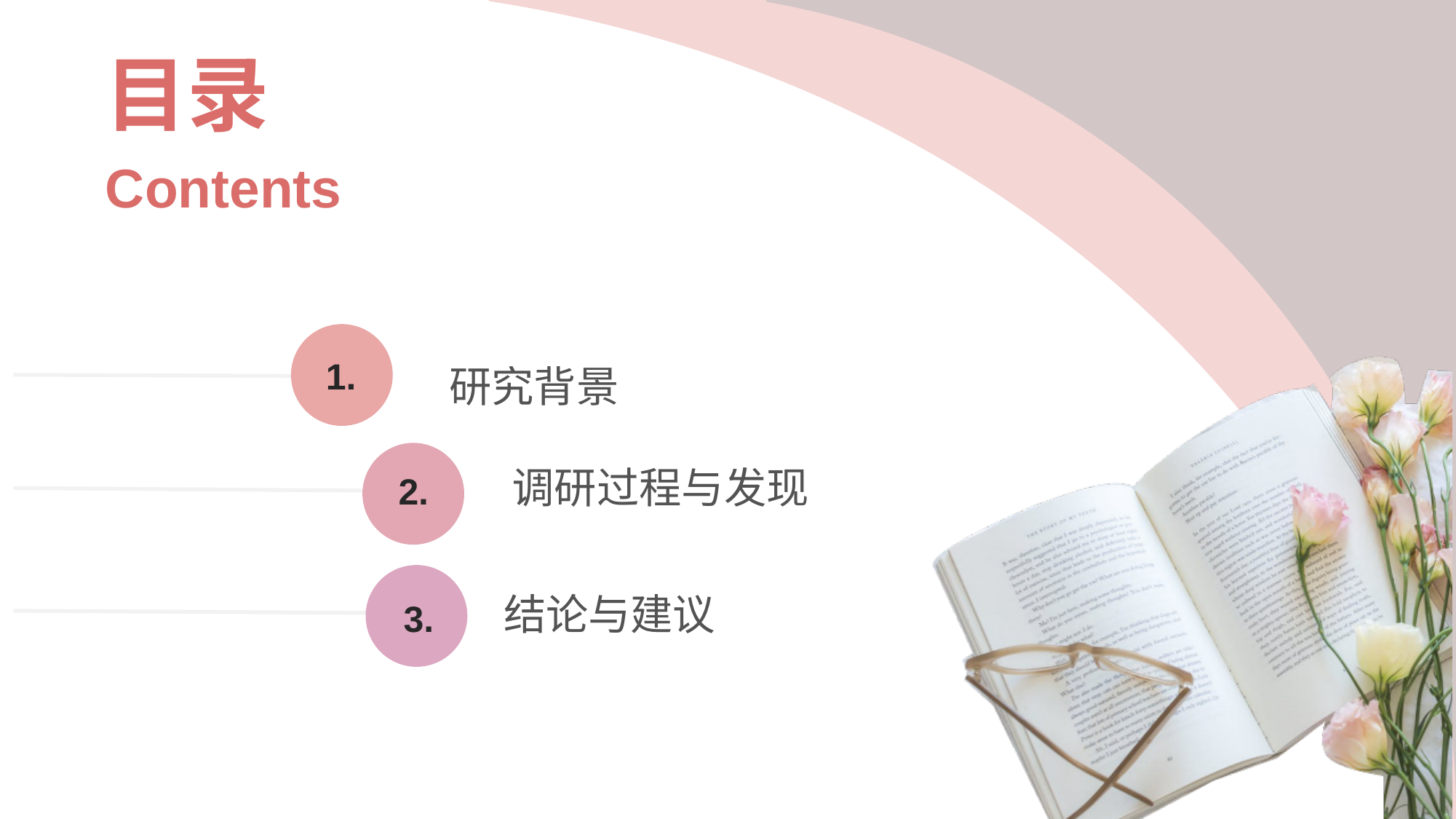

目录
Contents

1.
研究背景

调研过程与发现
2.

结论与建议
3.